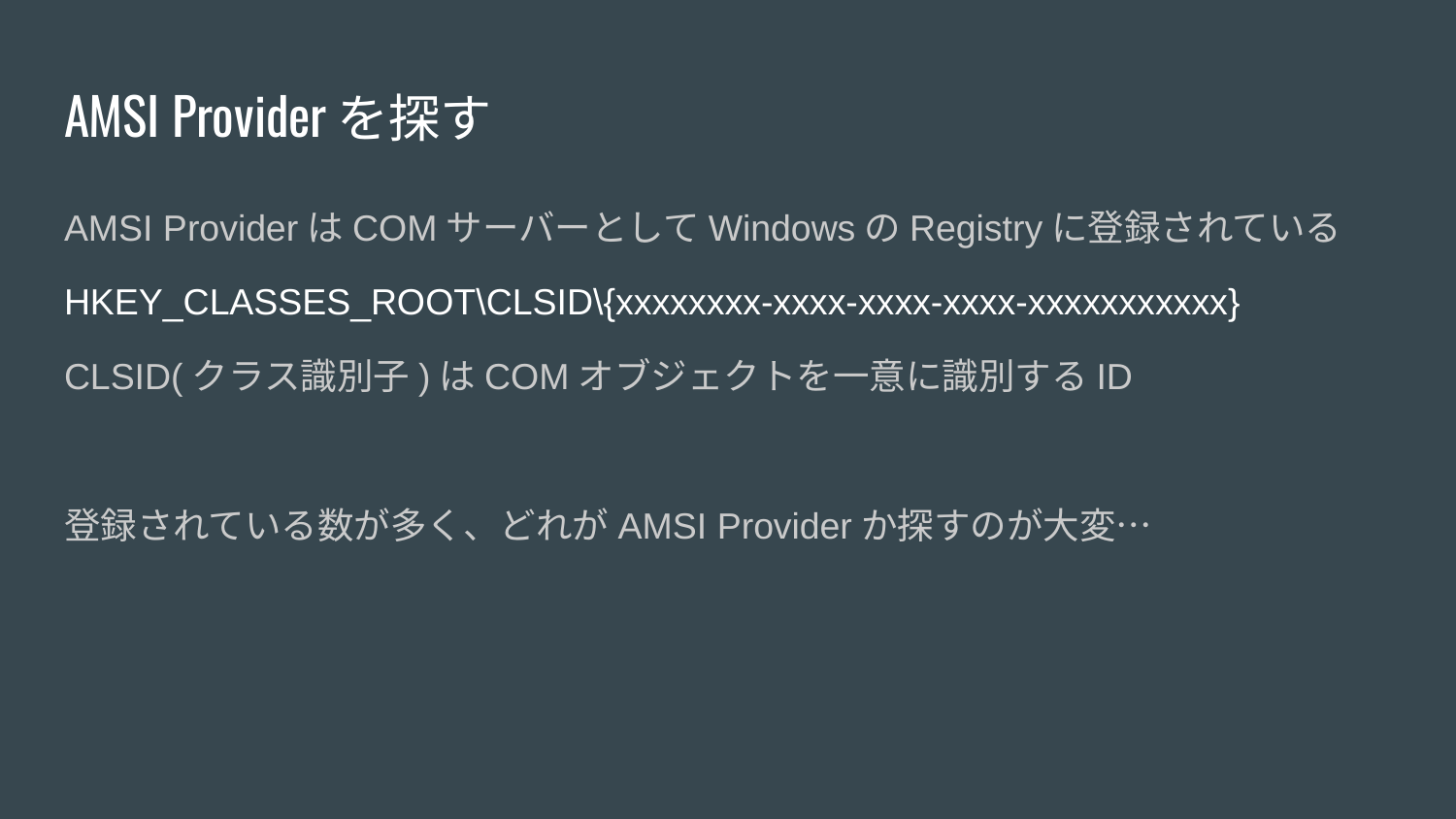

# AMSI Providerを探す
AMSI ProviderはCOMサーバーとしてWindowsのRegistryに登録されている
HKEY_CLASSES_ROOT\CLSID\{xxxxxxxx-xxxx-xxxx-xxxx-xxxxxxxxxxx}
CLSID(クラス識別子)はCOMオブジェクトを一意に識別するID

登録されている数が多く、どれがAMSI Providerか探すのが大変…